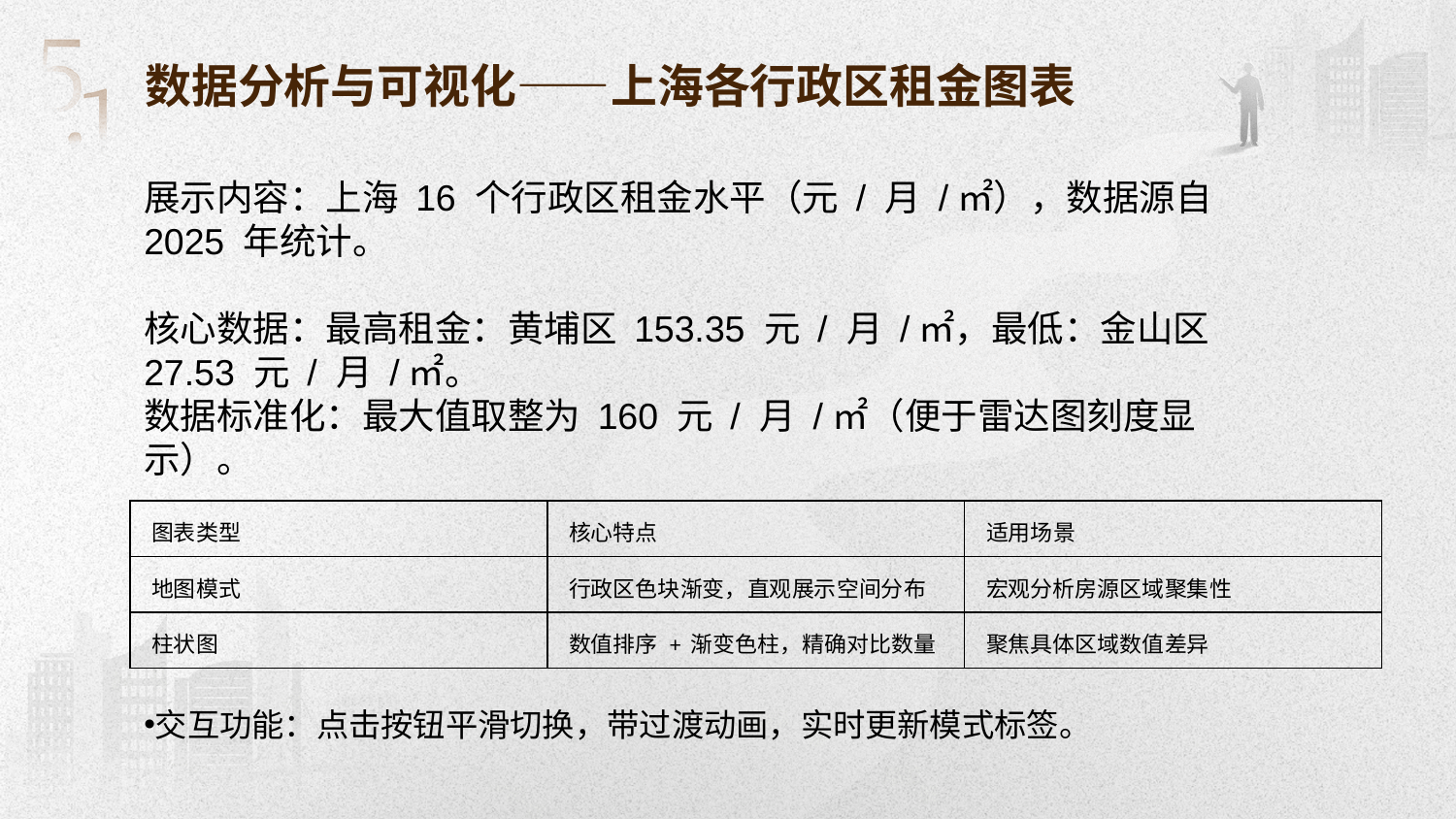

数据分析与可视化——上海各行政区租金图表
展示内容：上海 16 个行政区租金水平（元 / 月 /㎡），数据源自 2025 年统计。

核心数据：最高租金：黄埔区 153.35 元 / 月 /㎡，最低：金山区 27.53 元 / 月 /㎡。
数据标准化：最大值取整为 160 元 / 月 /㎡（便于雷达图刻度显示）。

| 图表类型 | 核心特点 | 适用场景 |
| --- | --- | --- |
| 地图模式 | 行政区色块渐变，直观展示空间分布 | 宏观分析房源区域聚集性 |
| 柱状图 | 数值排序 + 渐变色柱，精确对比数量 | 聚焦具体区域数值差异 |
交互功能：点击按钮平滑切换，带过渡动画，实时更新模式标签。